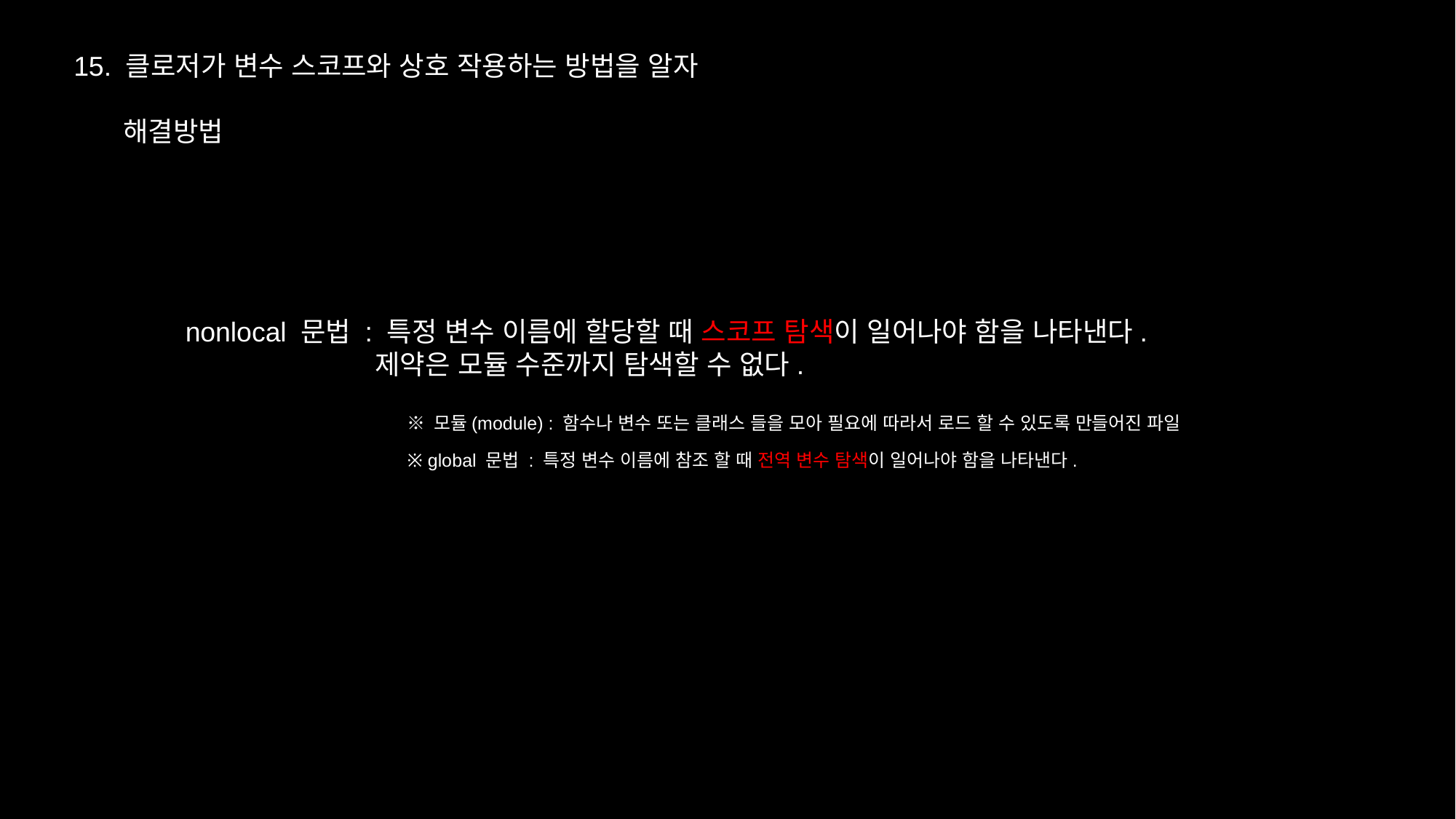

15. 클로저가 변수 스코프와 상호 작용하는 방법을 알자
해결방법
nonlocal 문법 : 특정 변수 이름에 할당할 때 스코프 탐색이 일어나야 함을 나타낸다.
                        제약은 모듈 수준까지 탐색할 수 없다.
※ 모듈(module) : 함수나 변수 또는 클래스 들을 모아 필요에 따라서 로드 할 수 있도록 만들어진 파일
※ global 문법 : 특정 변수 이름에 참조 할 때 전역 변수 탐색이 일어나야 함을 나타낸다.